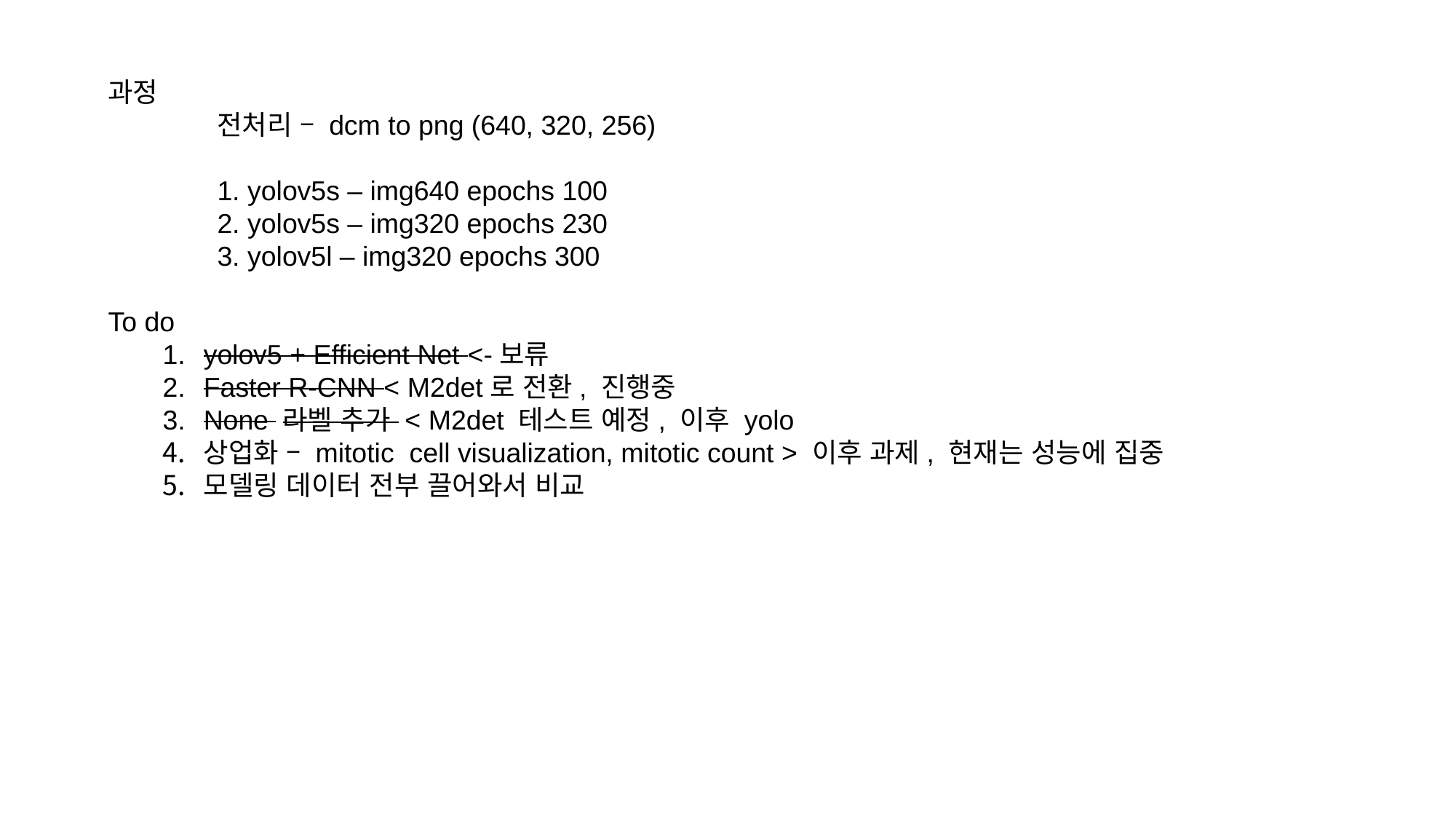

과정
	전처리 – dcm to png (640, 320, 256)

	1. yolov5s – img640 epochs 100
	2. yolov5s – img320 epochs 230
	3. yolov5l – img320 epochs 300

To do
yolov5 + Efficient Net <-보류
Faster R-CNN < M2det로 전환, 진행중
None 라벨 추가 < M2det 테스트 예정, 이후 yolo
상업화 – mitotic  cell visualization, mitotic count > 이후 과제, 현재는 성능에 집중
모델링 데이터 전부 끌어와서 비교